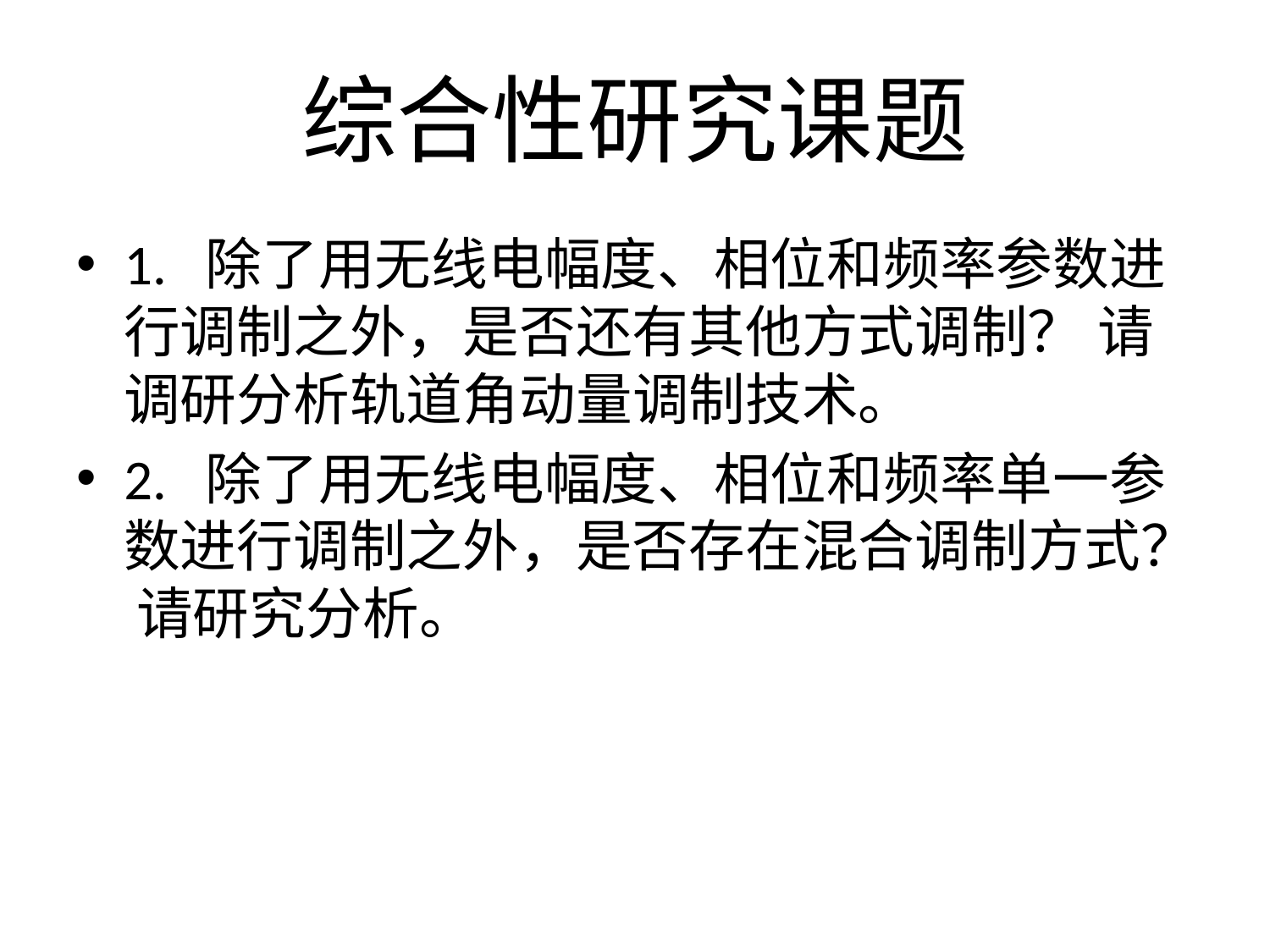

# 综合性研究课题
1.  除了用无线电幅度、相位和频率参数进行调制之外，是否还有其他方式调制？ 请调研分析轨道角动量调制技术。
2.  除了用无线电幅度、相位和频率单一参数进行调制之外，是否存在混合调制方式？ 请研究分析。